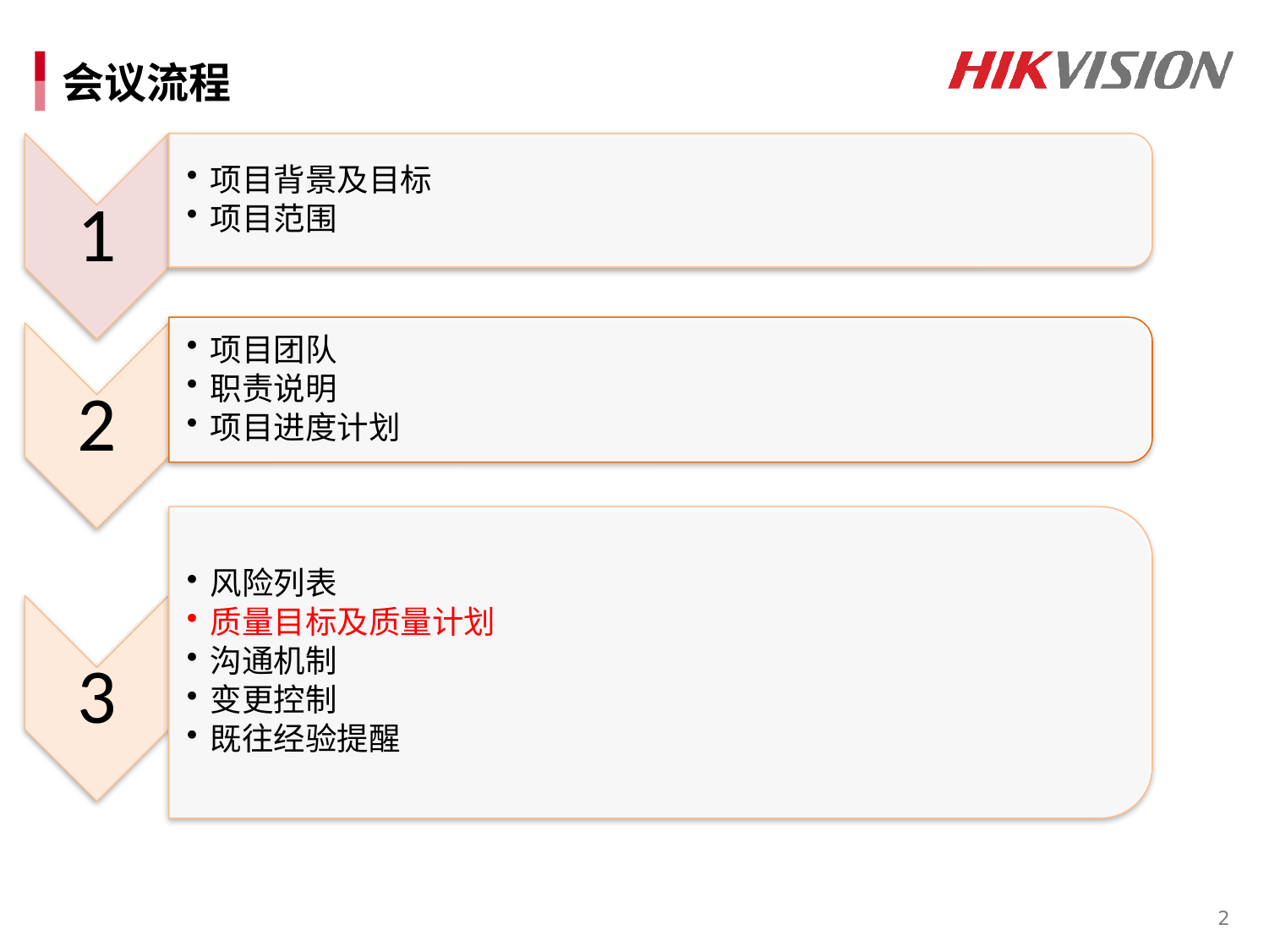

# 会议流程
1
项目背景及目标
项目范围
2
项目团队
职责说明
项目进度计划
3
风险列表
质量目标及质量计划
沟通机制
变更控制
既往经验提醒